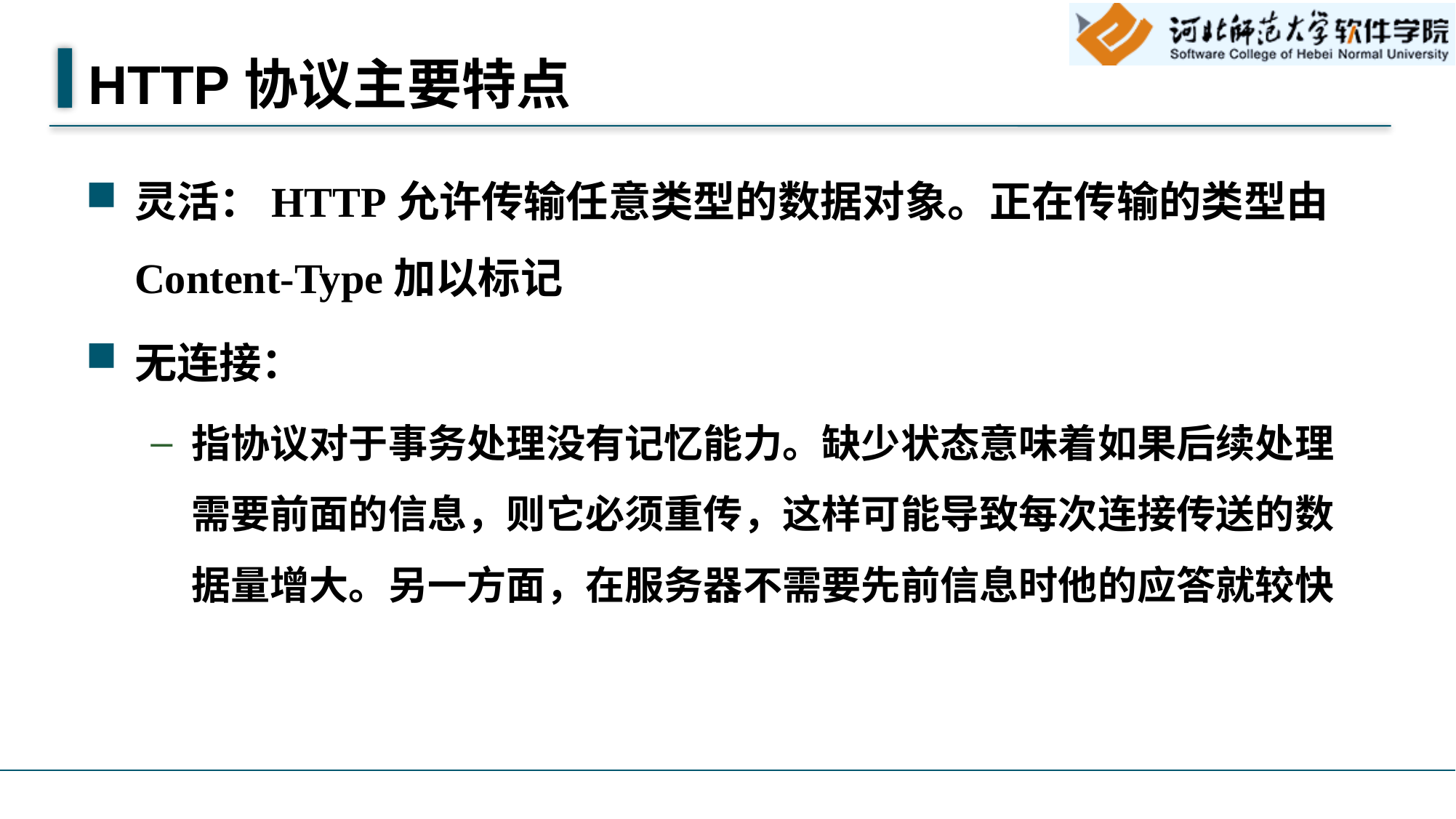

# HTTP协议主要特点
灵活：HTTP允许传输任意类型的数据对象。正在传输的类型由Content-Type加以标记
无连接：
指协议对于事务处理没有记忆能力。缺少状态意味着如果后续处理需要前面的信息，则它必须重传，这样可能导致每次连接传送的数据量增大。另一方面，在服务器不需要先前信息时他的应答就较快